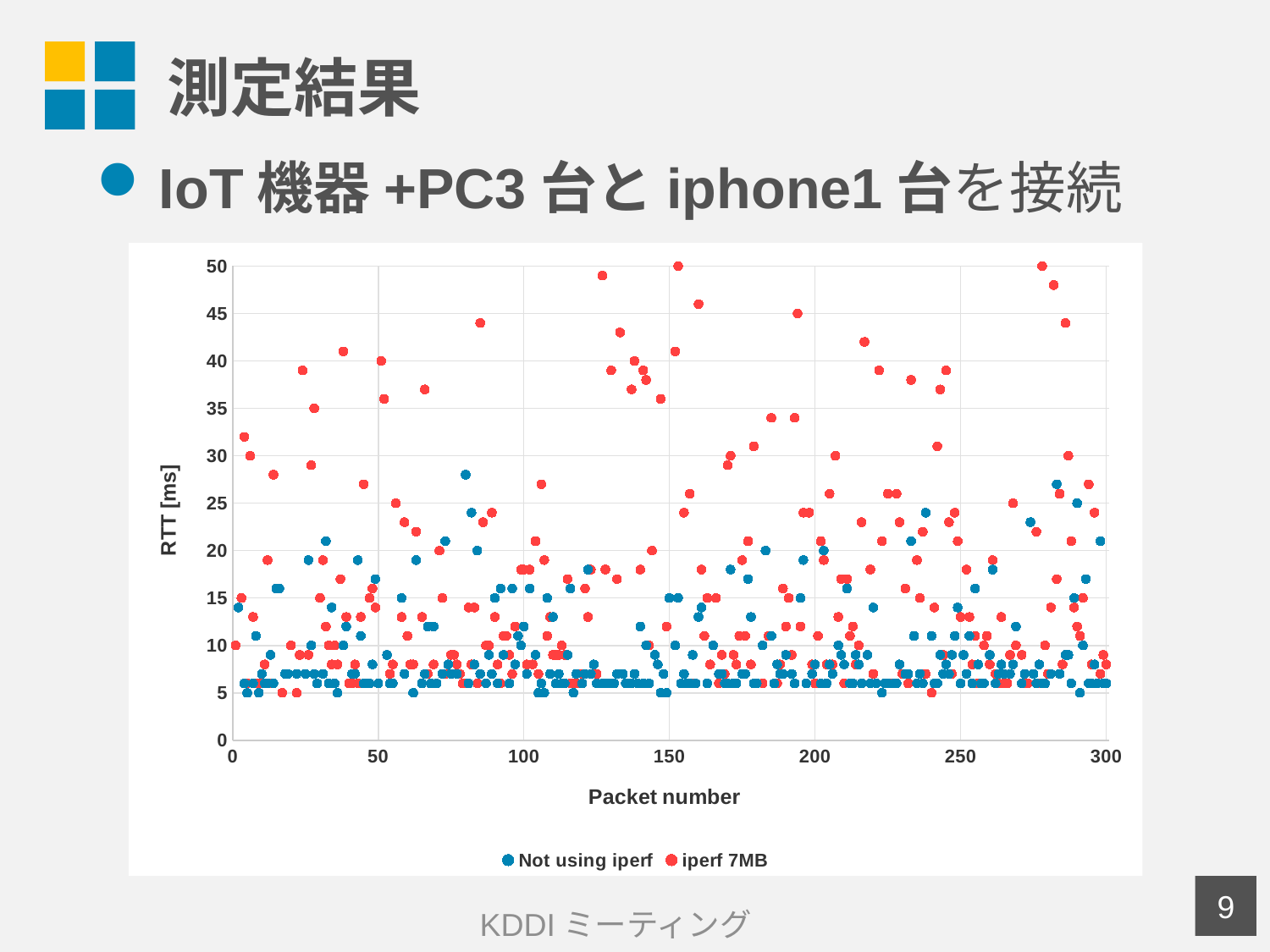

# 測定結果
IoT機器+PC3台とiphone1台を接続

### Chart

| Category | Not using iperf |  |
|---|---|---|
9
KDDIミーティング